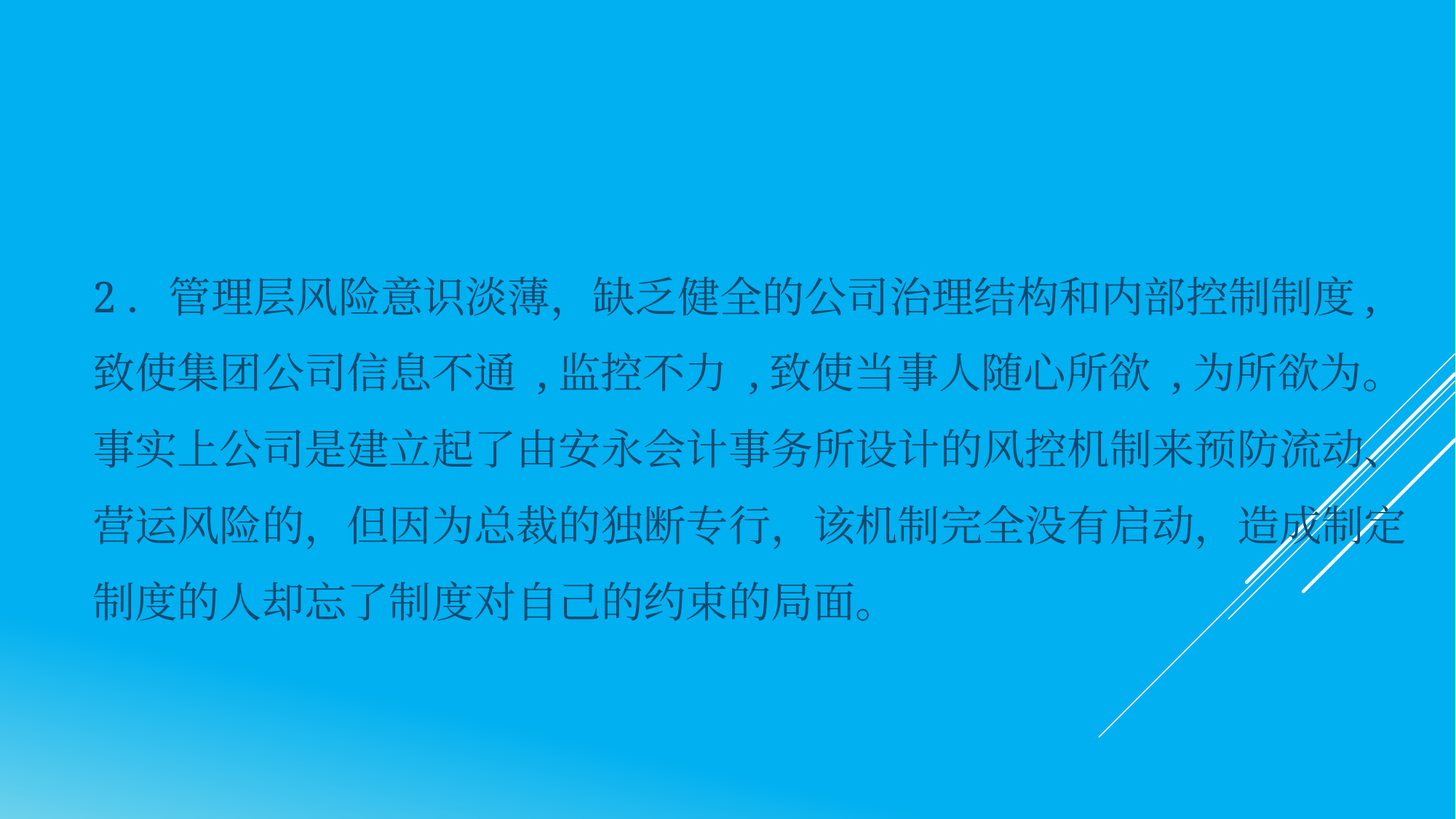

2．管理层风险意识淡薄，缺乏健全的公司治理结构和内部控制制度, 致使集团公司信息不通 ,监控不力 ,致使当事人随心所欲 ,为所欲为。事实上公司是建立起了由安永会计事务所设计的风控机制来预防流动、营运风险的，但因为总裁的独断专行，该机制完全没有启动，造成制定制度的人却忘了制度对自己的约束的局面。